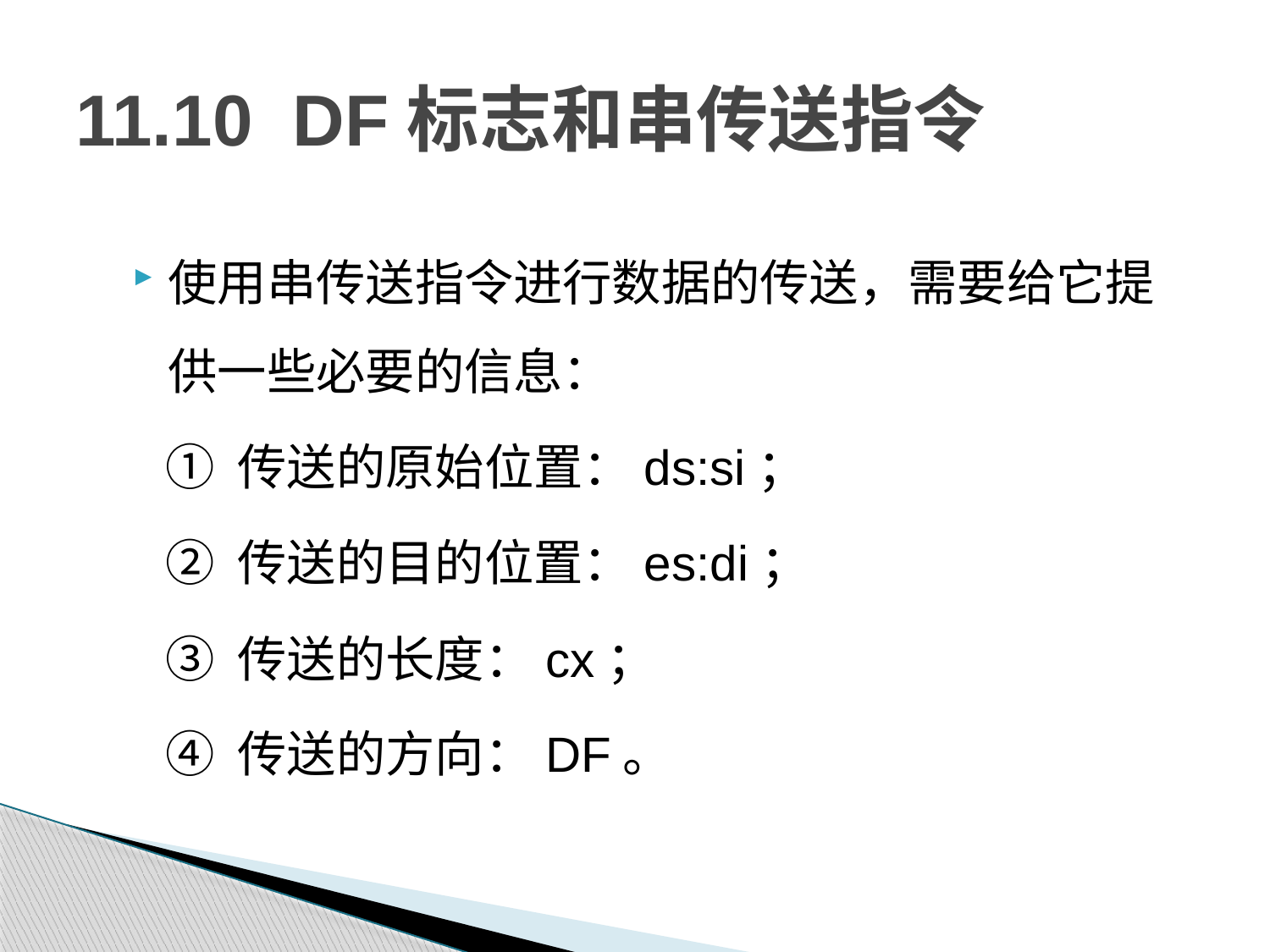

# 11.10  DF标志和串传送指令
使用串传送指令进行数据的传送，需要给它提供一些必要的信息：
   ① 传送的原始位置：ds:si；
   ② 传送的目的位置：es:di；
   ③ 传送的长度：cx；
   ④ 传送的方向：DF。